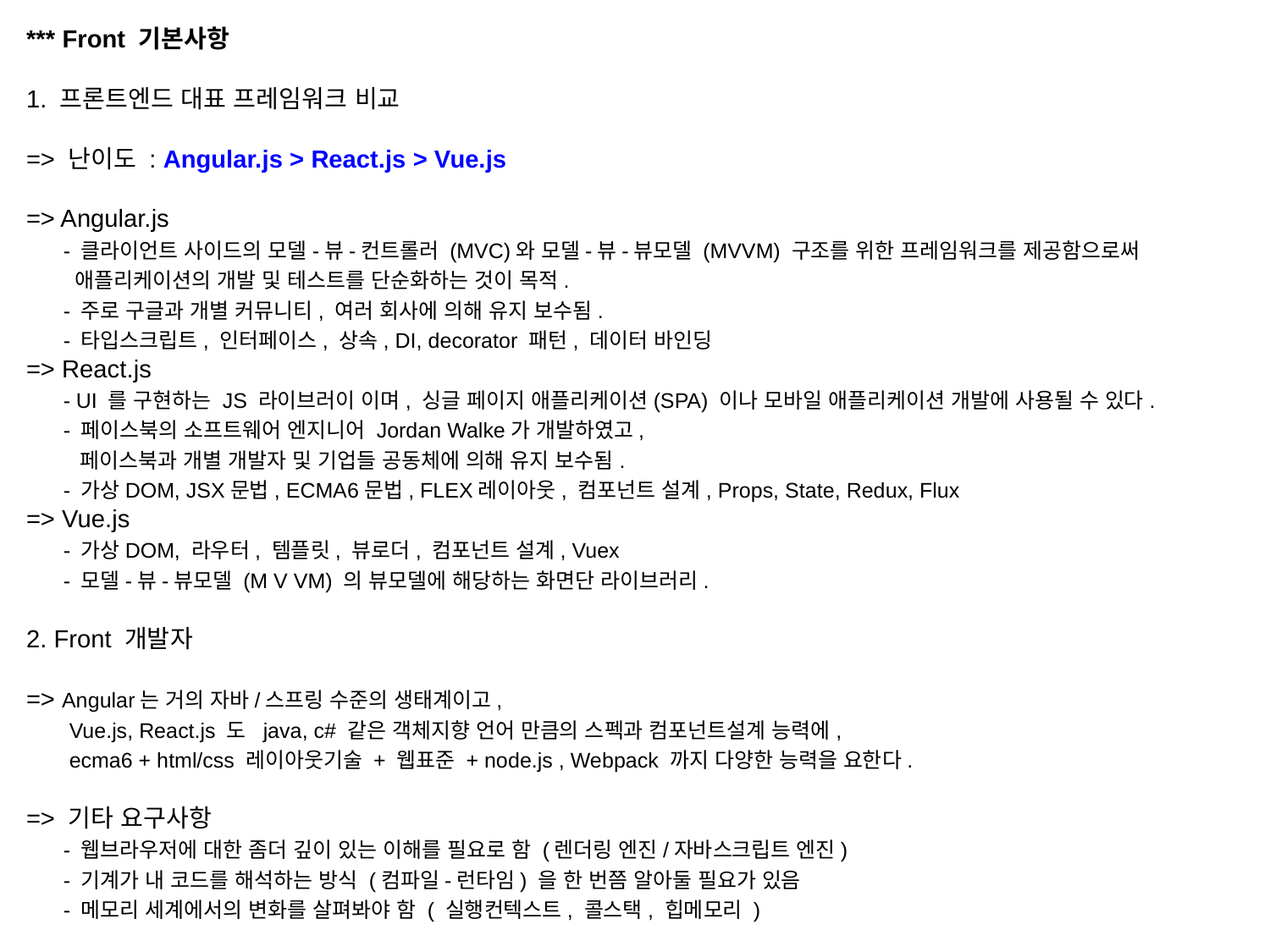

*** Front 기본사항

1. 프론트엔드 대표 프레임워크 비교

=> 난이도 : Angular.js > React.js > Vue.js
=> Angular.js
- 클라이언트 사이드의 모델-뷰-컨트롤러 (MVC)와 모델-뷰-뷰모델 (MVVM) 구조를 위한 프레임워크를 제공함으로써
  애플리케이션의 개발 및 테스트를 단순화하는 것이 목적.
- 주로 구글과 개별 커뮤니티, 여러 회사에 의해 유지 보수됨.
- 타입스크립트, 인터페이스, 상속, DI, decorator 패턴, 데이터 바인딩
=> React.js
- UI 를 구현하는 JS 라이브러이 이며, 싱글 페이지 애플리케이션(SPA) 이나 모바일 애플리케이션 개발에 사용될 수 있다.
- 페이스북의 소프트웨어 엔지니어 Jordan Walke가 개발하였고,
  페이스북과 개별 개발자 및 기업들 공동체에 의해 유지 보수됨.
- 가상DOM, JSX문법, ECMA6문법, FLEX레이아웃, 컴포넌트 설계, Props, State, Redux, Flux
=> Vue.js
- 가상DOM, 라우터, 템플릿, 뷰로더, 컴포넌트 설계, Vuex
- 모델-뷰-뷰모델 (M V VM) 의 뷰모델에 해당하는 화면단 라이브러리.

2. Front 개발자

=> Angular는 거의 자바/스프링 수준의 생태계이고,
 Vue.js, React.js 도  java, c# 같은 객체지향 언어 만큼의 스펙과 컴포넌트설계 능력에,
 ecma6 + html/css 레이아웃기술 + 웹표준 + node.js , Webpack 까지 다양한 능력을 요한다.

=> 기타 요구사항
- 웹브라우저에 대한 좀더 깊이 있는 이해를 필요로 함 (렌더링 엔진/자바스크립트 엔진)
- 기계가 내 코드를 해석하는 방식 (컴파일-런타임) 을 한 번쯤 알아둘 필요가 있음
- 메모리 세계에서의 변화를 살펴봐야 함 ( 실행컨텍스트, 콜스택, 힙메모리 )